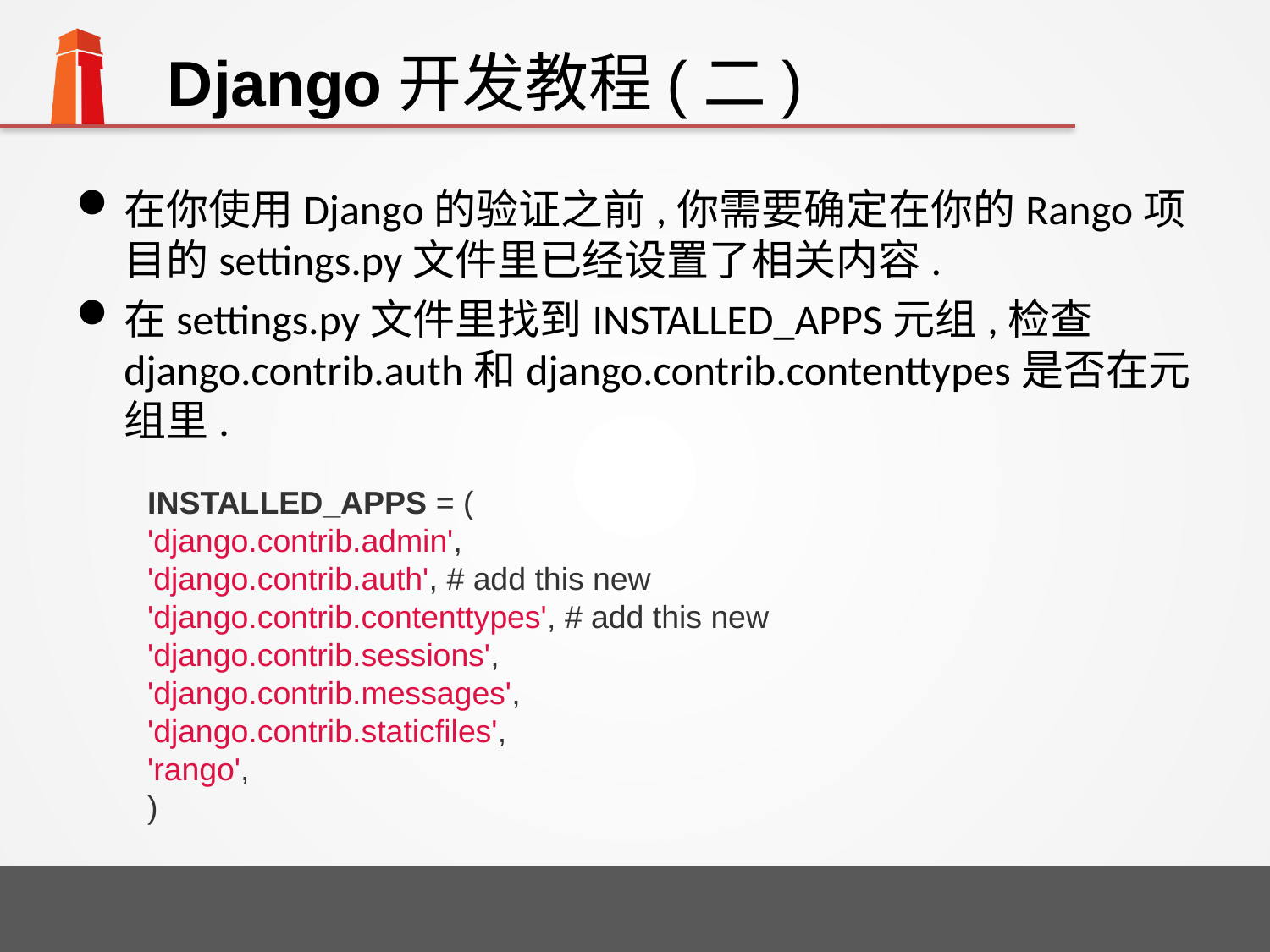

# Django开发教程(二)
在你使用Django的验证之前,你需要确定在你的Rango项目的settings.py文件里已经设置了相关内容.
在settings.py文件里找到INSTALLED_APPS元组,检查django.contrib.auth和django.contrib.contenttypes是否在元组里.
INSTALLED_APPS = (
'django.contrib.admin',
'django.contrib.auth', # add this new
'django.contrib.contenttypes', # add this new
'django.contrib.sessions',
'django.contrib.messages',
'django.contrib.staticfiles',
'rango',
)